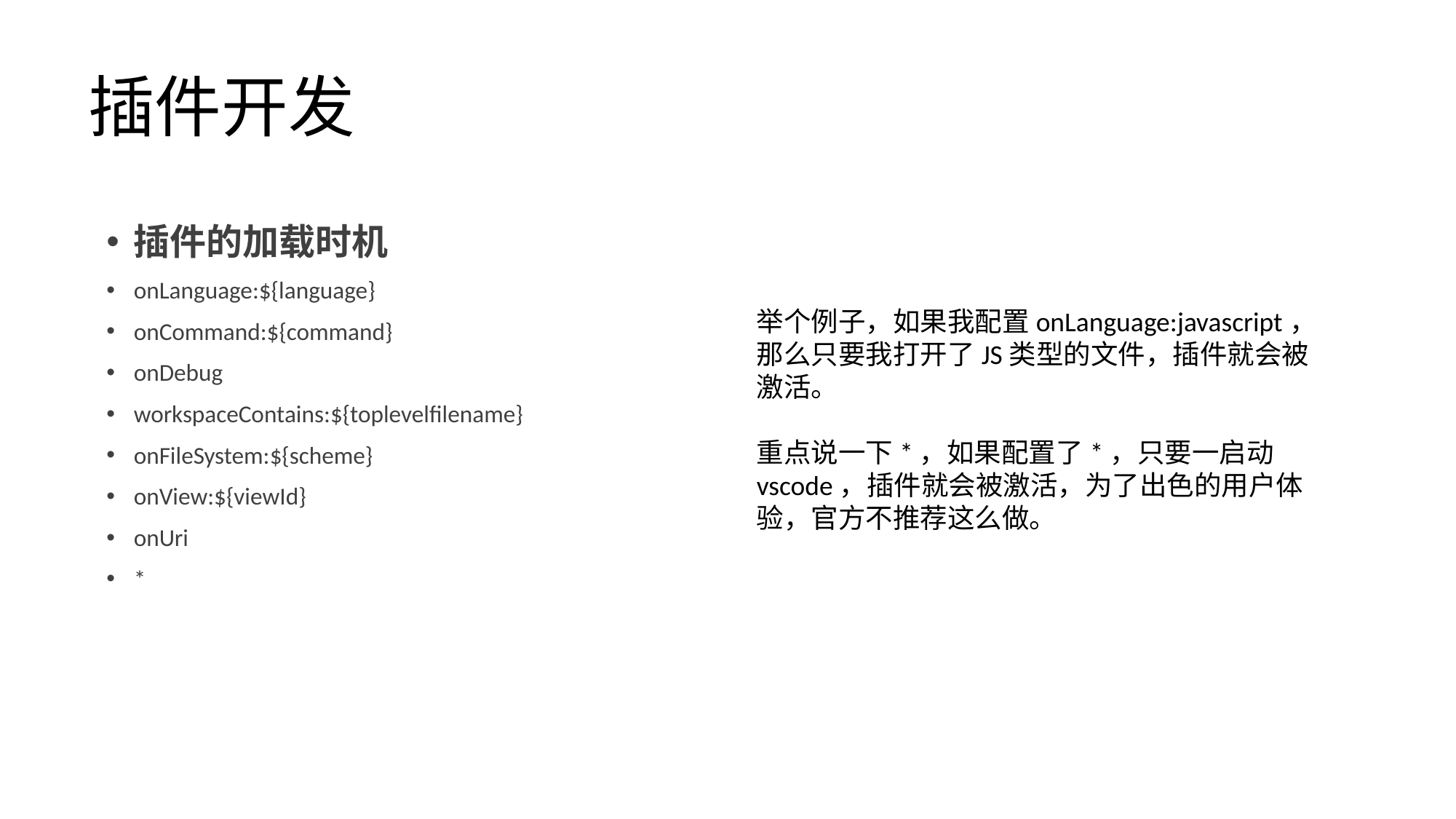

# 插件开发
插件的加载时机
onLanguage:${language}
onCommand:${command}
onDebug
workspaceContains:${toplevelfilename}
onFileSystem:${scheme}
onView:${viewId}
onUri
*
举个例子，如果我配置onLanguage:javascript，那么只要我打开了JS类型的文件，插件就会被激活。

重点说一下*，如果配置了*，只要一启动vscode，插件就会被激活，为了出色的用户体验，官方不推荐这么做。